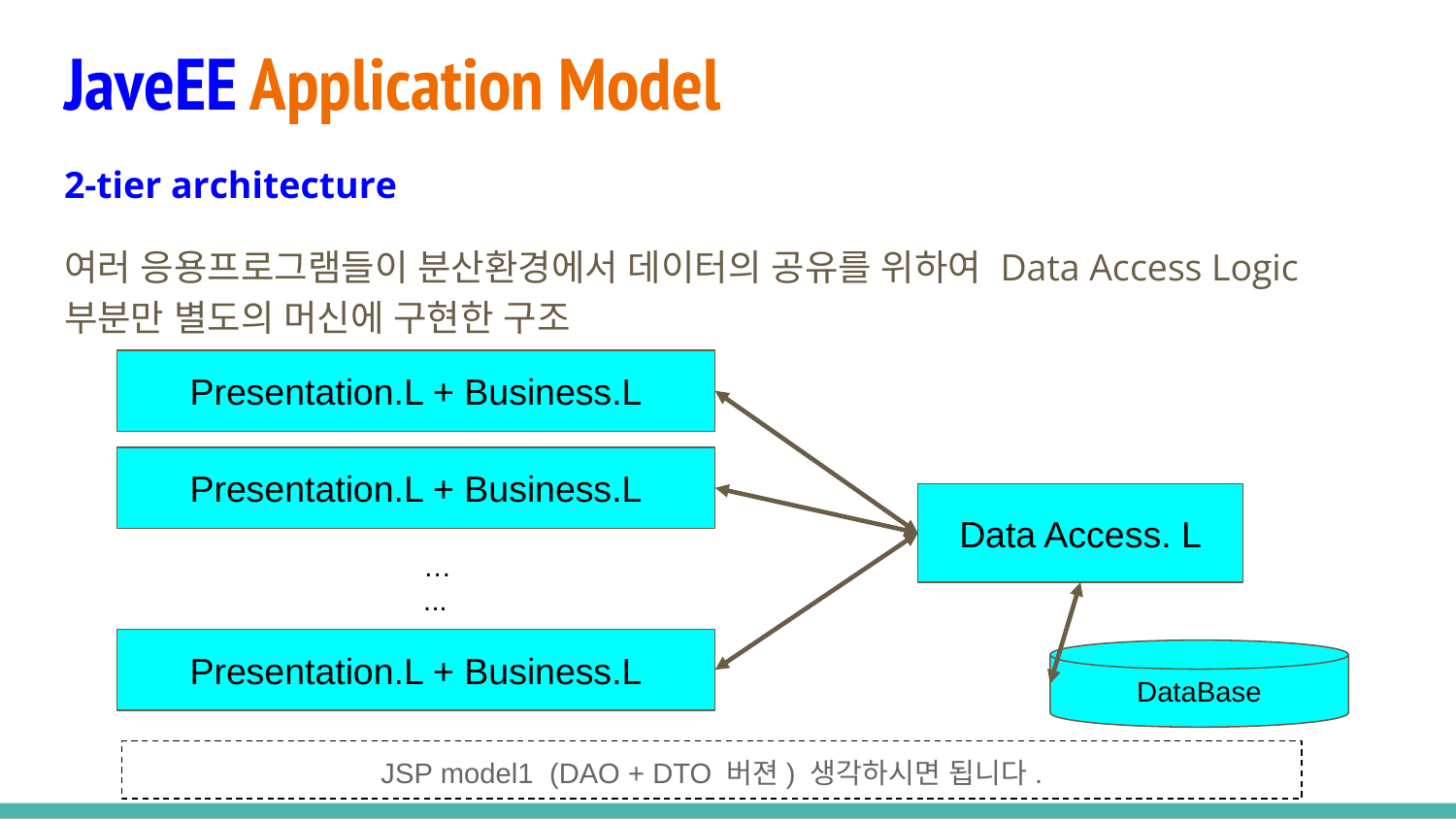

# JaveEE Application Model
2-tier architecture
여러 응용프로그램들이 분산환경에서 데이터의 공유를 위하여 Data Access Logic 부분만 별도의 머신에 구현한 구조

Presentation.L + Business.L
Presentation.L + Business.L
Data Access. L
…
...
Presentation.L + Business.L
DataBase
JSP model1  (DAO + DTO 버젼) 생각하시면 됩니다.